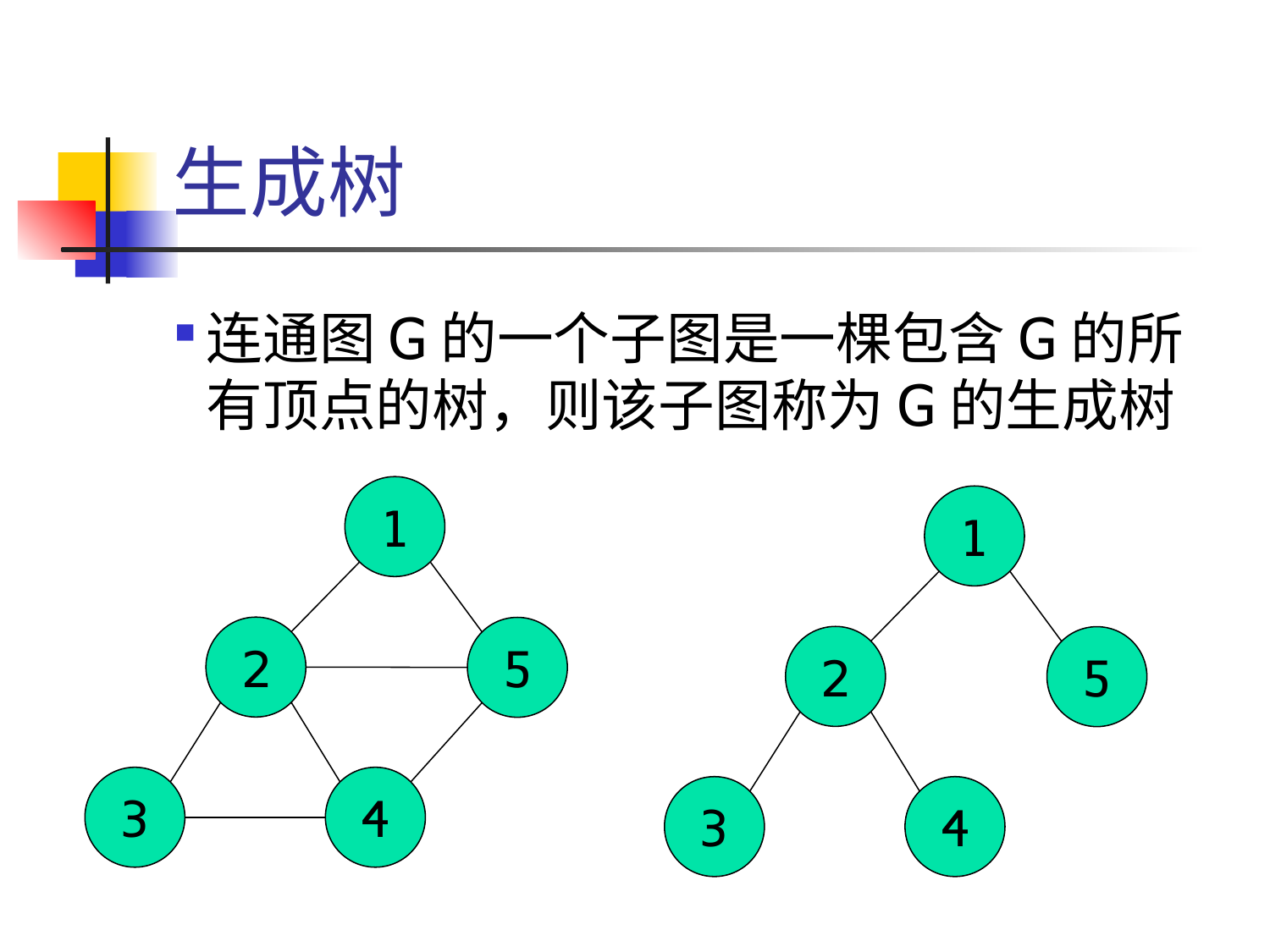

# 生成树
连通图G的一个子图是一棵包含G的所有顶点的树，则该子图称为G的生成树
1
2
5
3
4
1
2
5
3
4